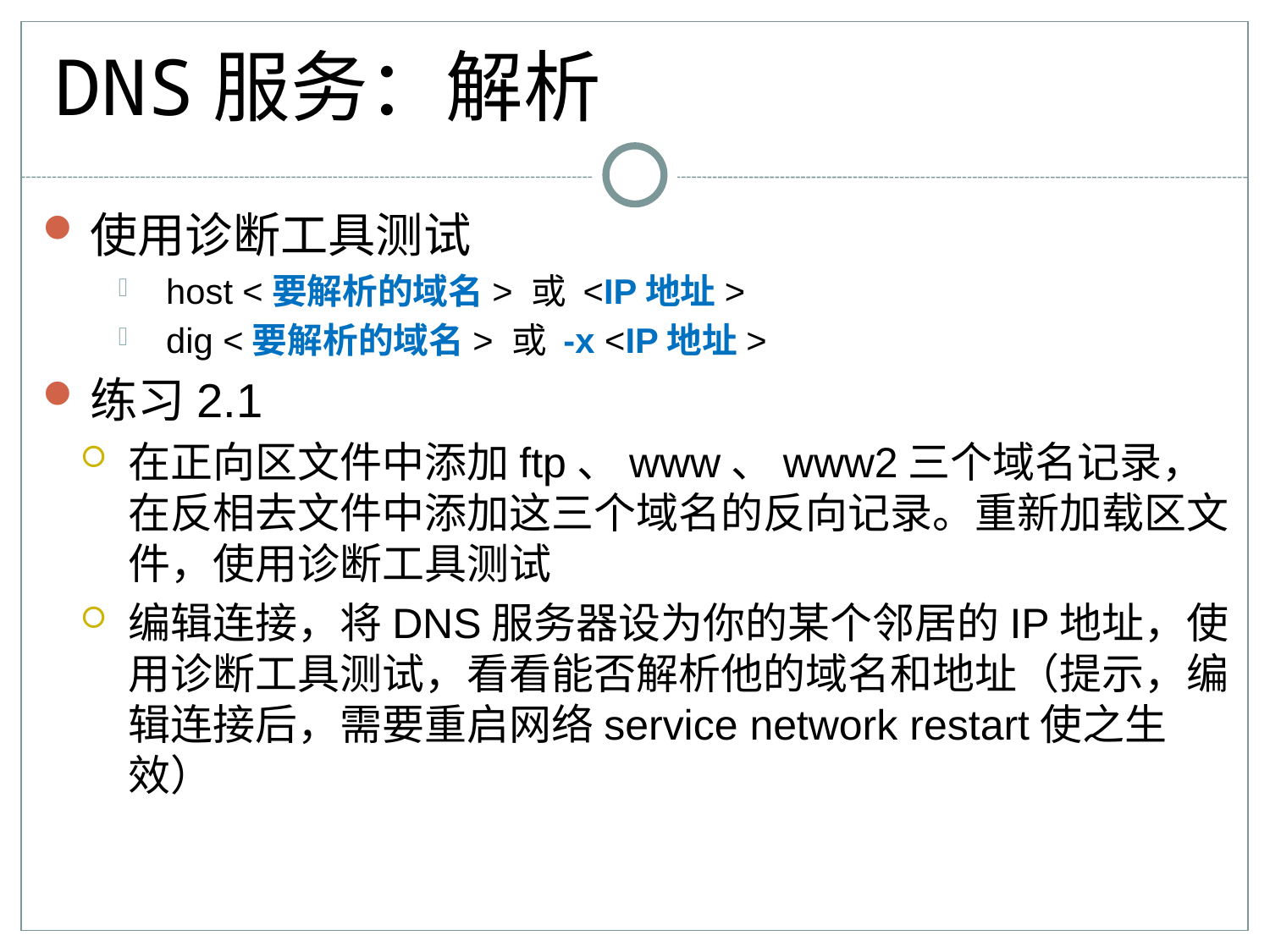

# DNS服务：解析
使用诊断工具测试
host <要解析的域名> 或 <IP地址>
dig <要解析的域名> 或 -x <IP地址>
练习2.1
在正向区文件中添加ftp、www、www2三个域名记录，在反相去文件中添加这三个域名的反向记录。重新加载区文件，使用诊断工具测试
编辑连接，将DNS服务器设为你的某个邻居的IP地址，使用诊断工具测试，看看能否解析他的域名和地址（提示，编辑连接后，需要重启网络service network restart使之生效）